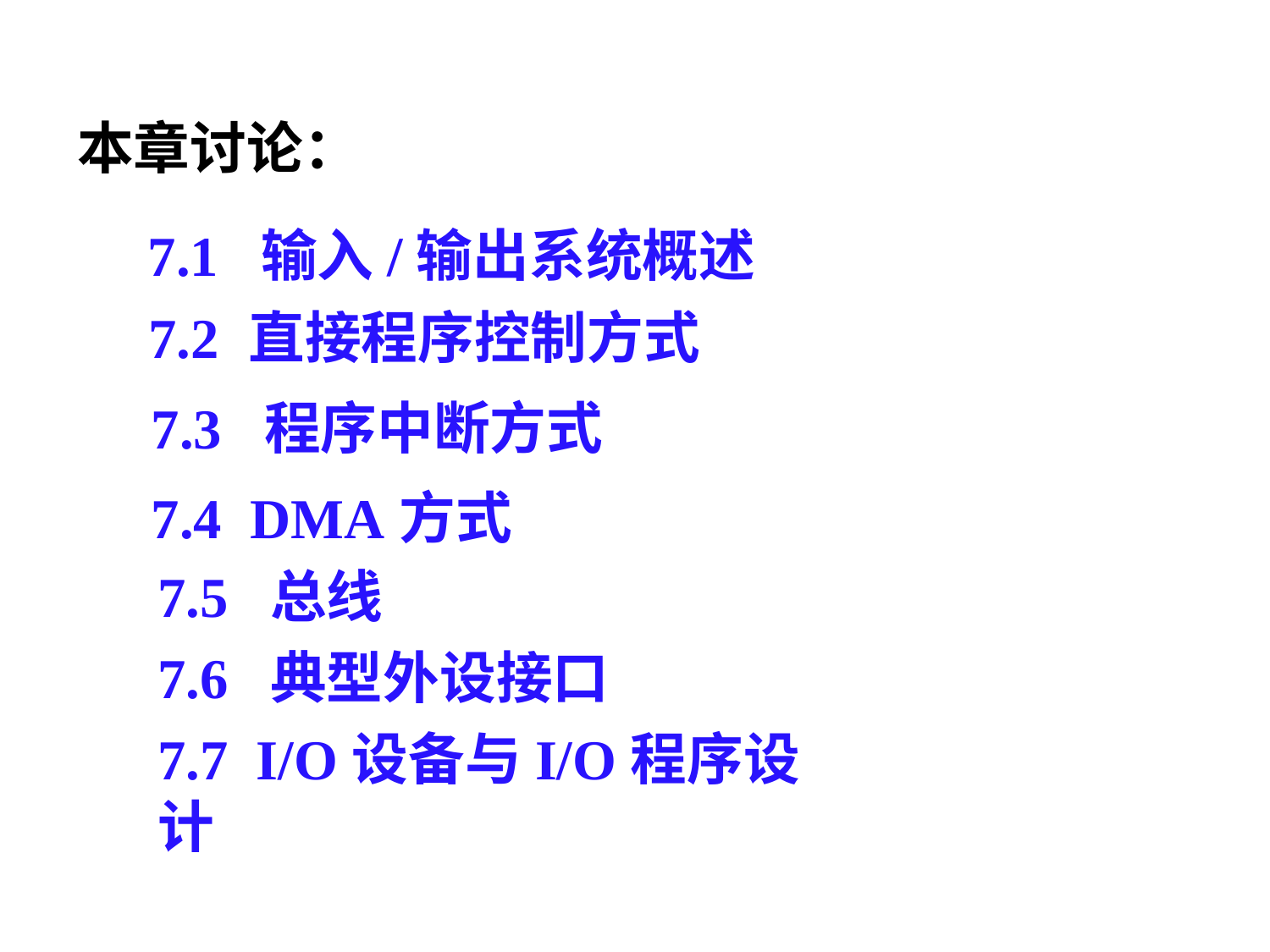

本章讨论：
7.1  输入/输出系统概述
7.2 直接程序控制方式
7.3  程序中断方式
7.4  DMA方式
7.5  总线
7.6  典型外设接口
7.7  I/O设备与I/O程序设计
2